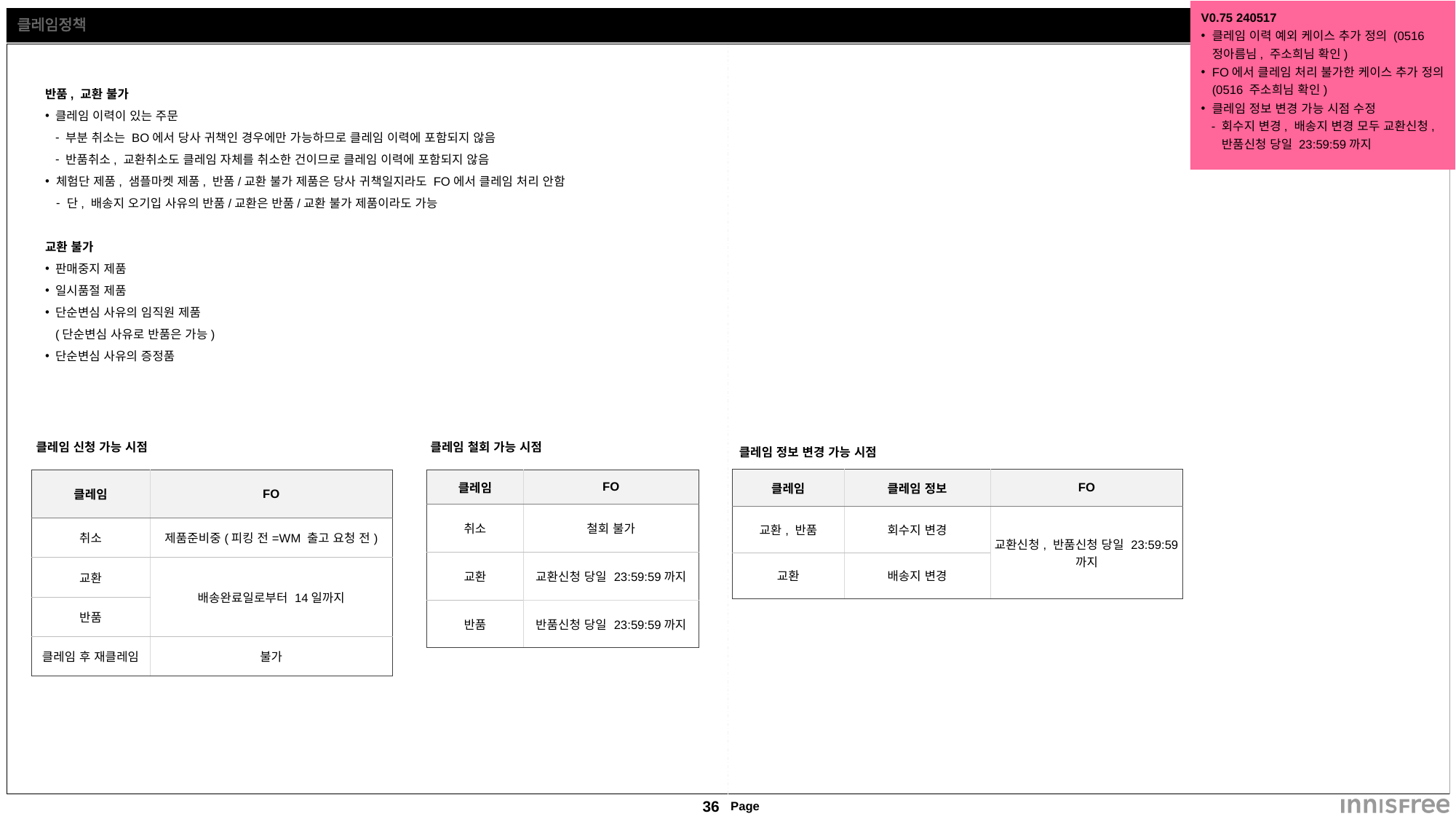

V0.75 240517
클레임 이력 예외 케이스 추가 정의 (0516 정아름님, 주소희님 확인)
FO에서 클레임 처리 불가한 케이스 추가 정의 (0516 주소희님 확인)
클레임 정보 변경 가능 시점 수정
회수지 변경, 배송지 변경 모두 교환신청, 반품신청 당일 23:59:59까지
# 클레임정책
반품, 교환 불가
클레임 이력이 있는 주문
부분 취소는 BO에서 당사 귀책인 경우에만 가능하므로 클레임 이력에 포함되지 않음
반품취소, 교환취소도 클레임 자체를 취소한 건이므로 클레임 이력에 포함되지 않음
체험단 제품, 샘플마켓 제품, 반품/교환 불가 제품은 당사 귀책일지라도 FO에서 클레임 처리 안함
단, 배송지 오기입 사유의 반품/교환은 반품/교환 불가 제품이라도 가능

교환 불가
판매중지 제품
일시품절 제품
단순변심 사유의 임직원 제품
(단순변심 사유로 반품은 가능)
단순변심 사유의 증정품
클레임 정보 변경 가능 시점
클레임 신청 가능 시점
클레임 철회 가능 시점
| 클레임 | 클레임 정보 | FO |
| --- | --- | --- |
| 교환, 반품 | 회수지 변경 | 교환신청, 반품신청 당일 23:59:59까지 |
| 교환 | 배송지 변경 |  |
| 클레임 | FO |
| --- | --- |
| 취소 | 제품준비중(피킹 전=WM 출고 요청 전) |
| 교환 | 배송완료일로부터 14일까지 |
| 반품 |  |
| 클레임 후 재클레임 | 불가 |
| 클레임 | FO |
| --- | --- |
| 취소 | 철회 불가 |
| 교환 | 교환신청 당일 23:59:59까지 |
| 반품 | 반품신청 당일 23:59:59까지 |